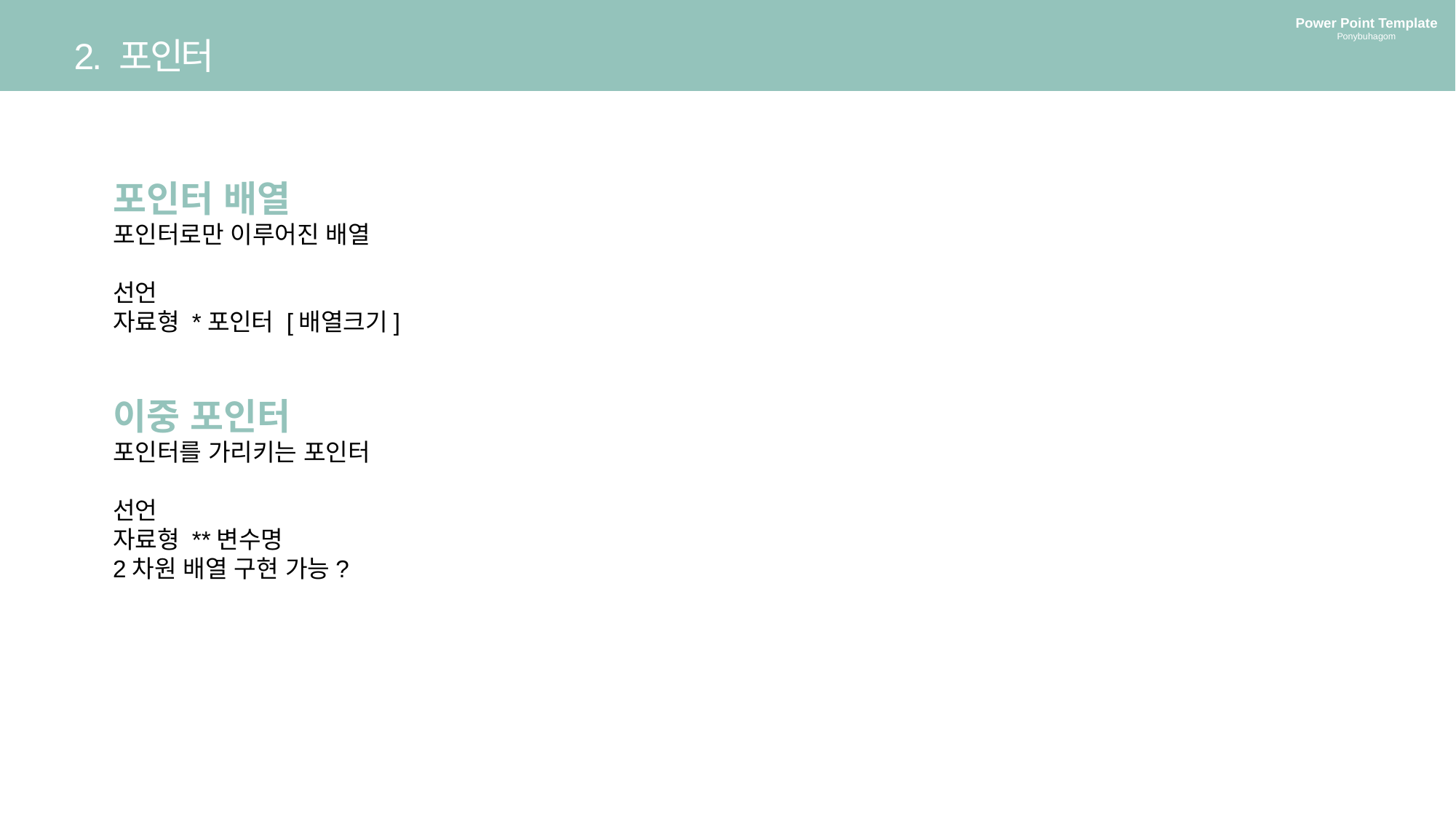

Power Point Template
Ponybuhagom
2. 포인터
포인터 배열
포인터로만 이루어진 배열

선언
자료형 *포인터 [배열크기]

이중 포인터
포인터를 가리키는 포인터

선언
자료형 **변수명
2차원 배열 구현 가능?